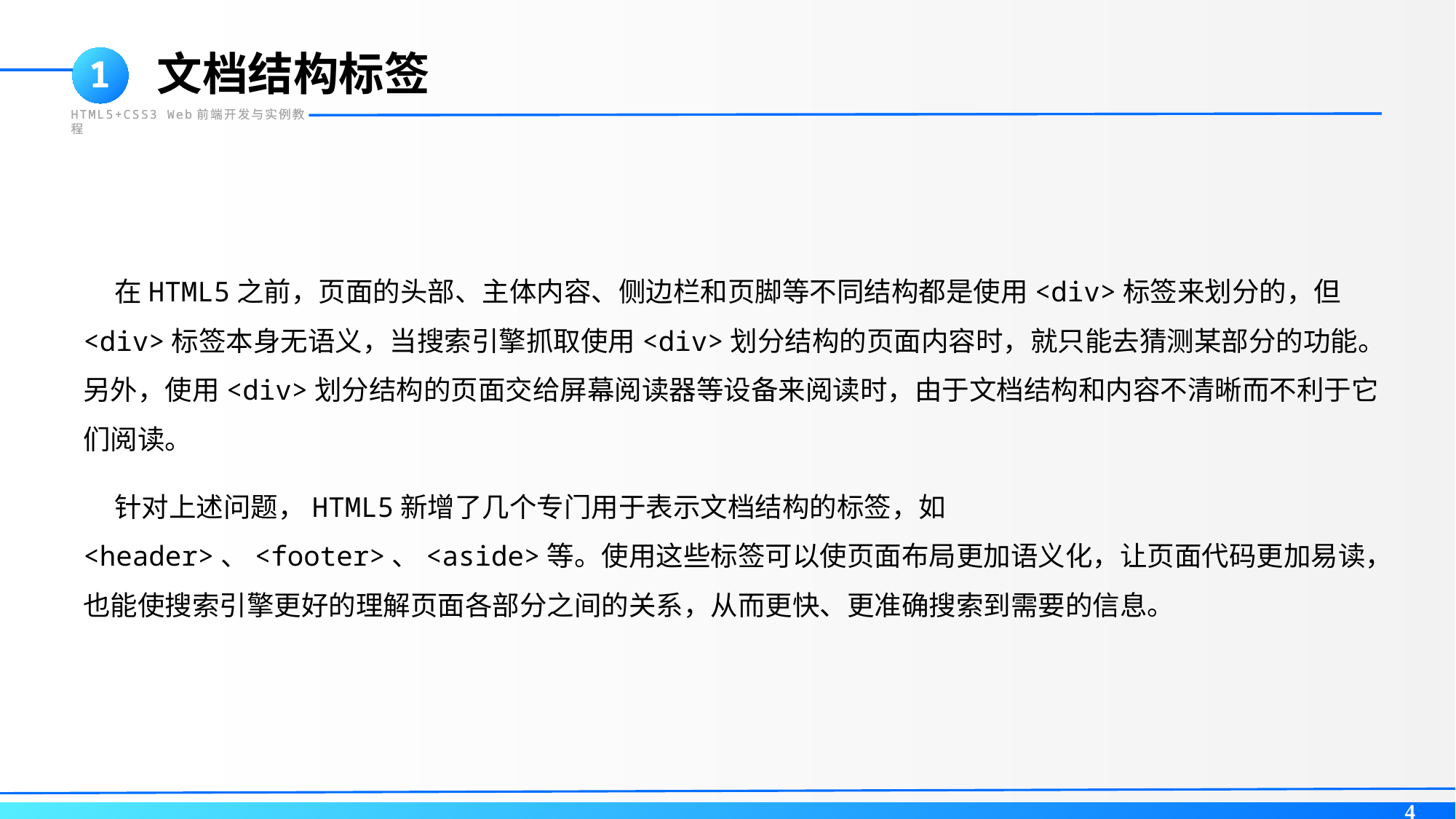

文档结构标签
1
HTML5+CSS3 Web前端开发与实例教程
    在HTML5之前，页面的头部、主体内容、侧边栏和页脚等不同结构都是使用<div>标签来划分的，但<div>标签本身无语义，当搜索引擎抓取使用<div>划分结构的页面内容时，就只能去猜测某部分的功能。另外，使用<div>划分结构的页面交给屏幕阅读器等设备来阅读时，由于文档结构和内容不清晰而不利于它们阅读。
    针对上述问题，HTML5新增了几个专门用于表示文档结构的标签，如<header>、<footer>、<aside>等。使用这些标签可以使页面布局更加语义化，让页面代码更加易读，也能使搜索引擎更好的理解页面各部分之间的关系，从而更快、更准确搜索到需要的信息。
4